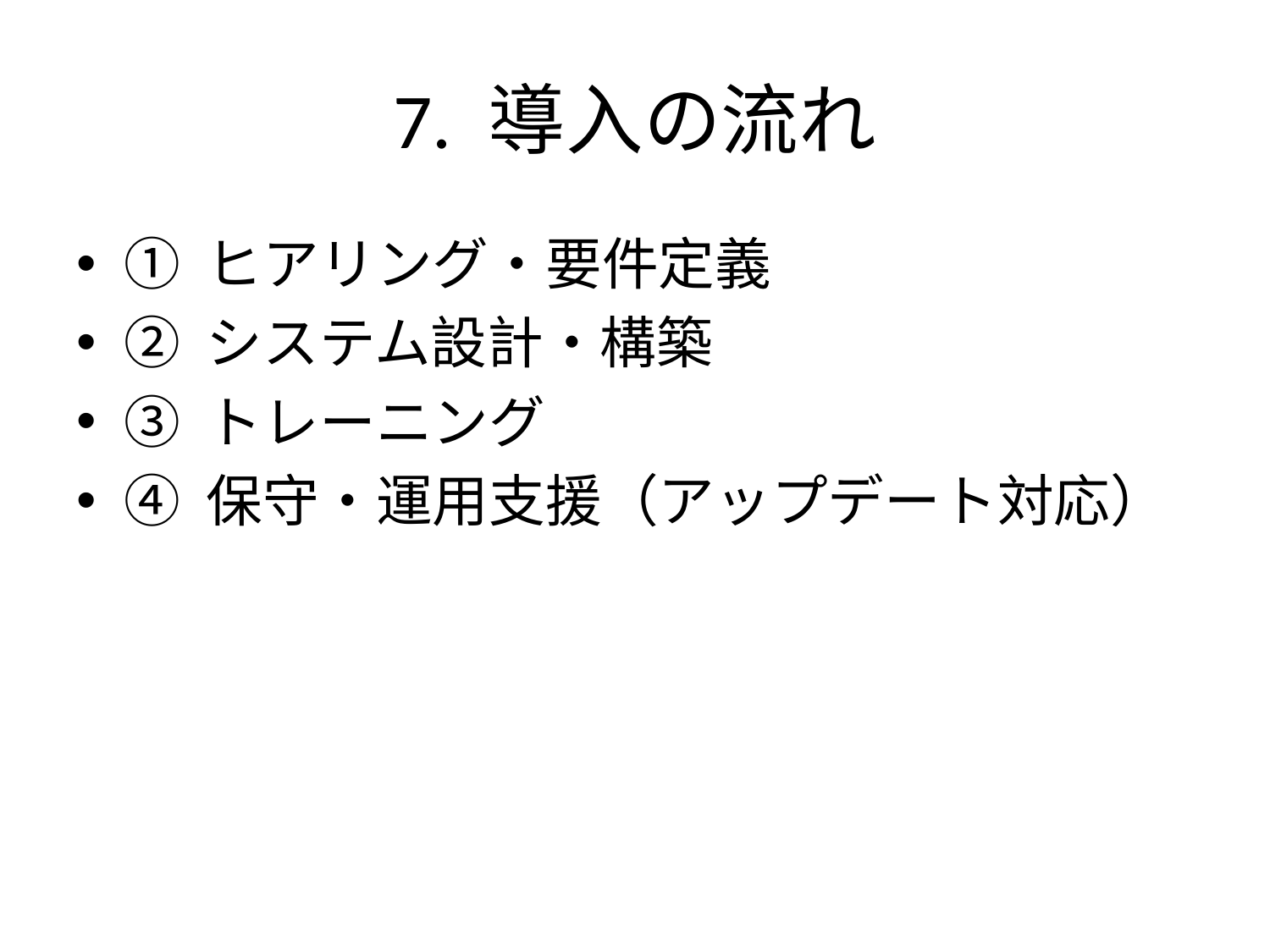

# 7. 導入の流れ
① ヒアリング・要件定義
② システム設計・構築
③ トレーニング
④ 保守・運用支援（アップデート対応）